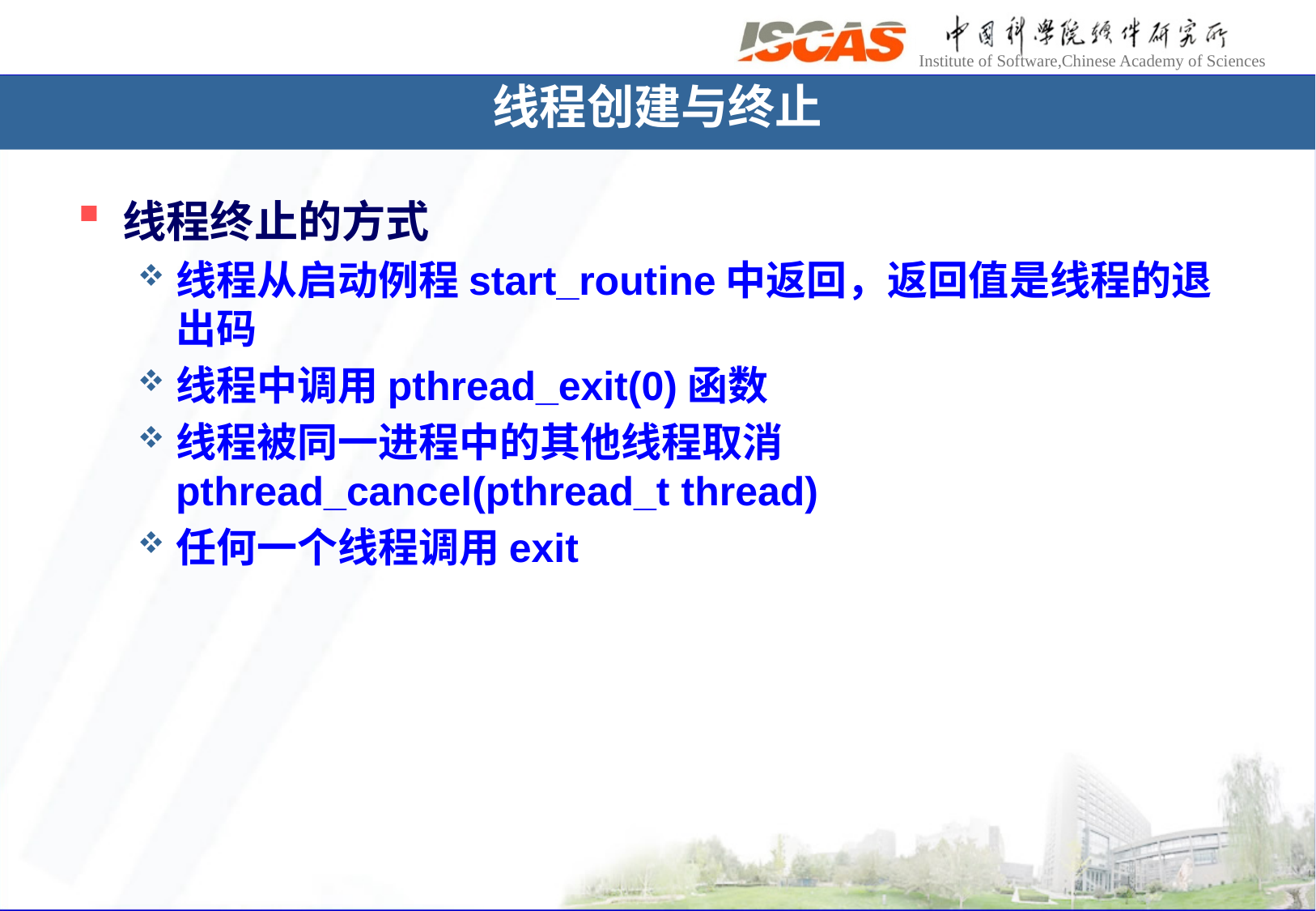

# 线程创建与终止
线程终止的方式
线程从启动例程start_routine中返回，返回值是线程的退出码
线程中调用pthread_exit(0)函数
线程被同一进程中的其他线程取消pthread_cancel(pthread_t thread)
任何一个线程调用exit